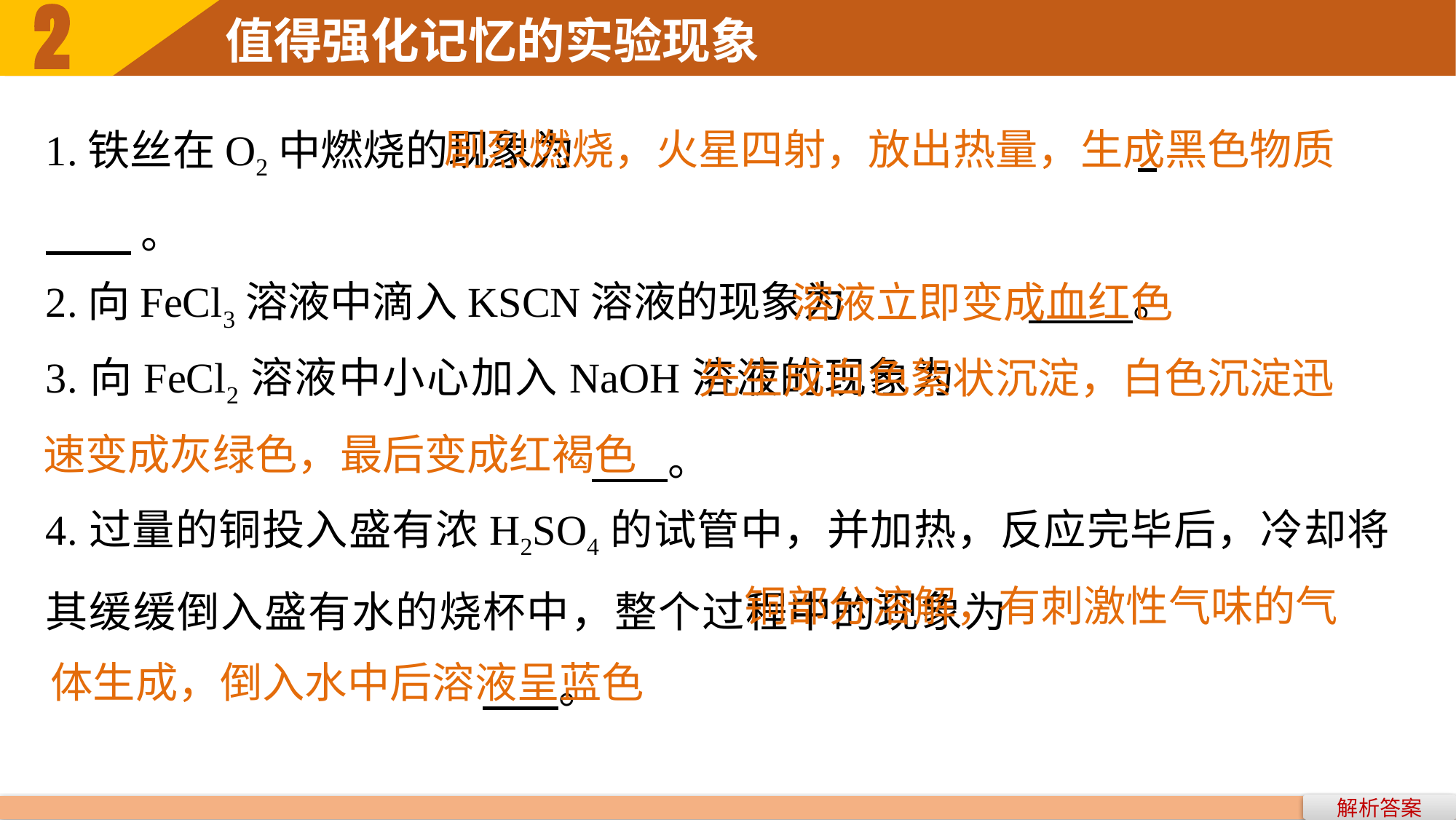

剧烈燃烧，火星四射，放出热量，生成黑色物质
1.铁丝在O2中燃烧的现象为
         。
2.向FeCl3溶液中滴入KSCN溶液的现象为		           。
3.向FeCl2溶液中小心加入NaOH溶液的现象为									        。
4.过量的铜投入盛有浓H2SO4的试管中，并加热，反应完毕后，冷却将其缓缓倒入盛有水的烧杯中，整个过程中的现象为								        。
溶液立即变成血红色
						先生成白色絮状沉淀，白色沉淀迅速变成灰绿色，最后变成红褐色
						   铜部分溶解，有刺激性气味的气体生成，倒入水中后溶液呈蓝色
解析答案